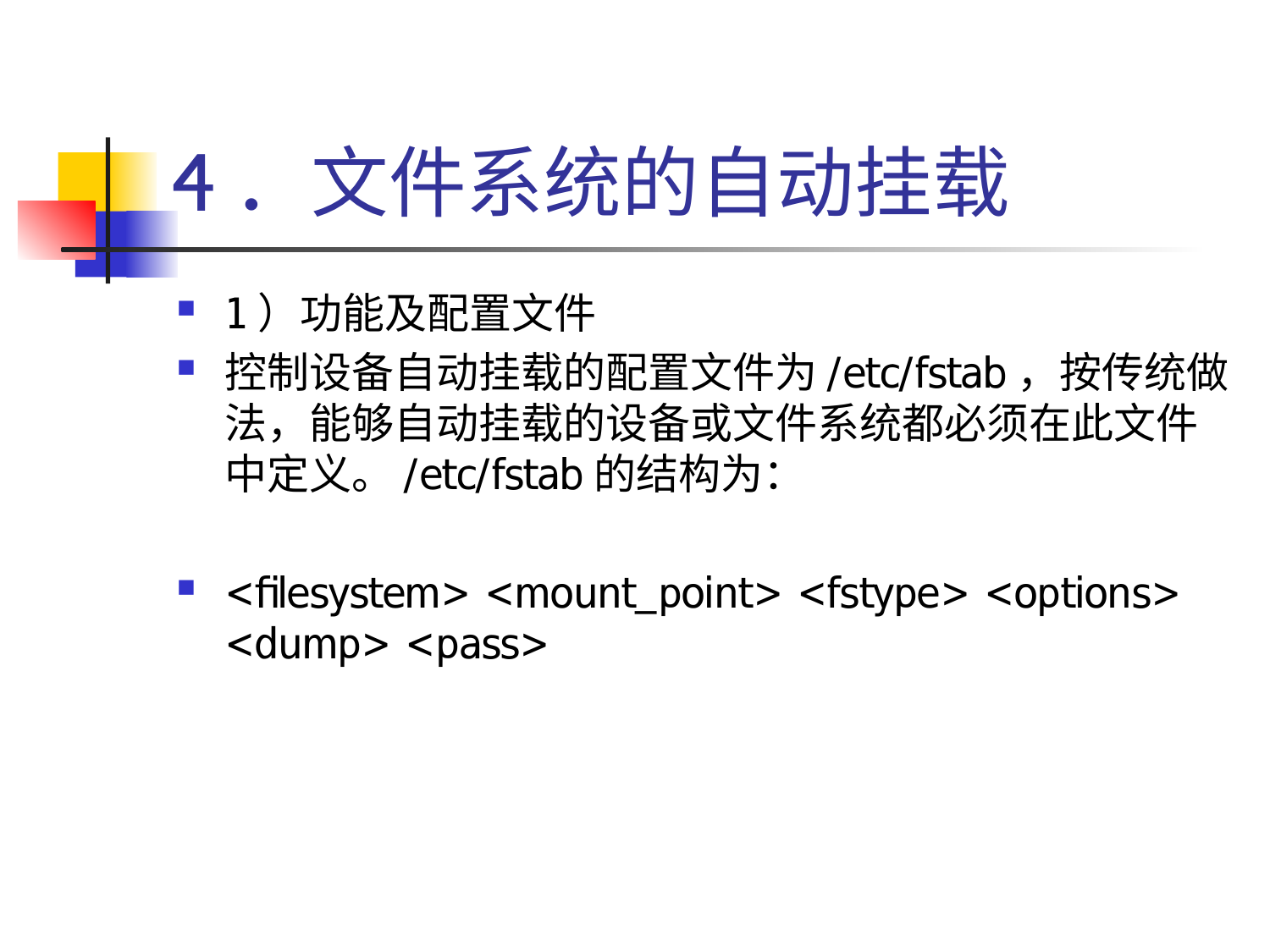

# 4．文件系统的自动挂载
1）功能及配置文件
控制设备自动挂载的配置文件为/etc/fstab，按传统做法，能够自动挂载的设备或文件系统都必须在此文件中定义。/etc/fstab的结构为：

<filesystem> <mount_point> <fstype> <options> <dump> <pass>